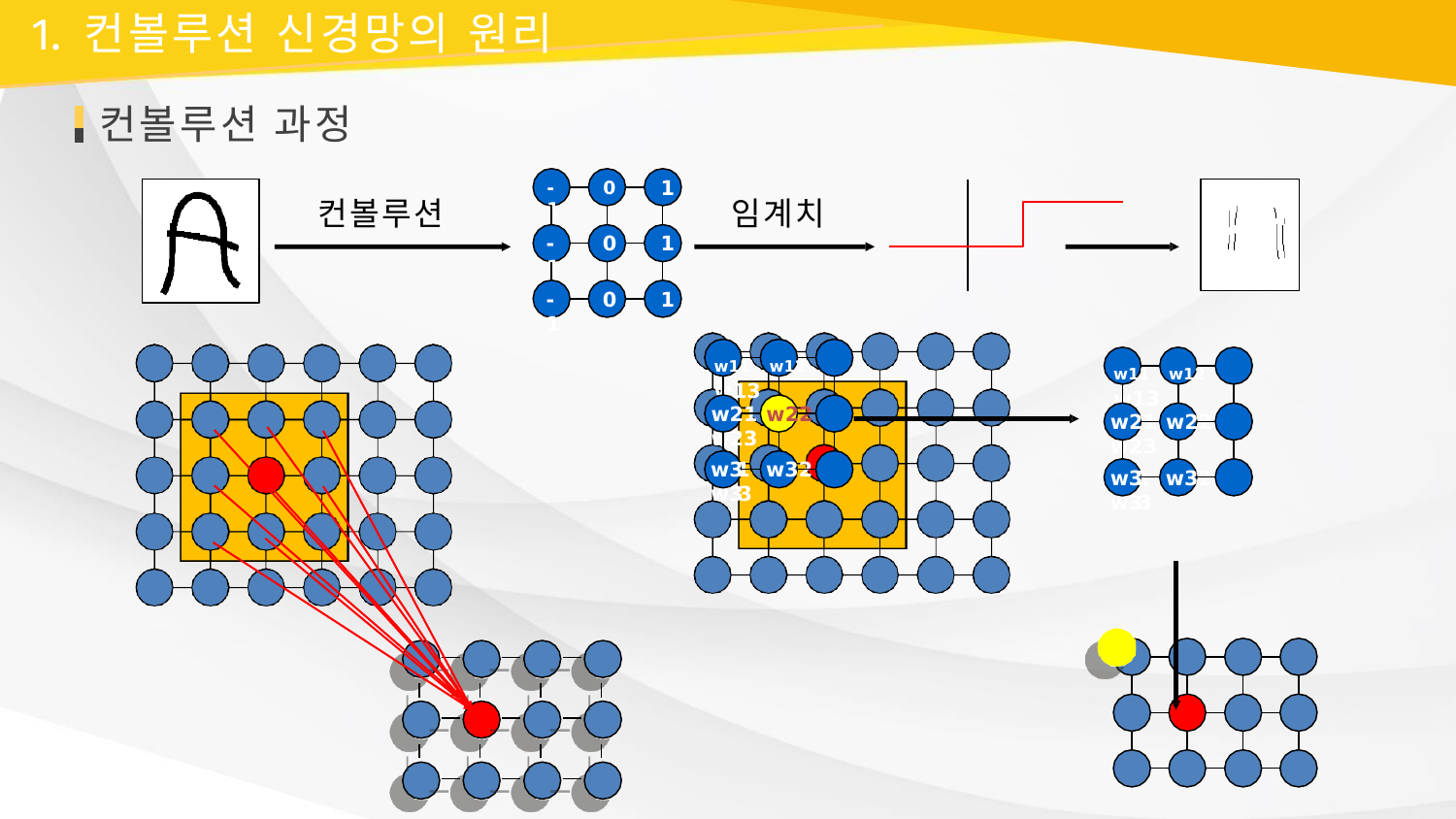

# 1. 컨볼루션 신경망의 원리
컨볼루션 과정

1
-1
0

임계치
컨볼루션

-1
0
1

-1
0
1

w11	w12	w13

w11	w12	w13

w21	w22	w23

w21	w22	w23

w31	w32	w33

w31	w32	w33